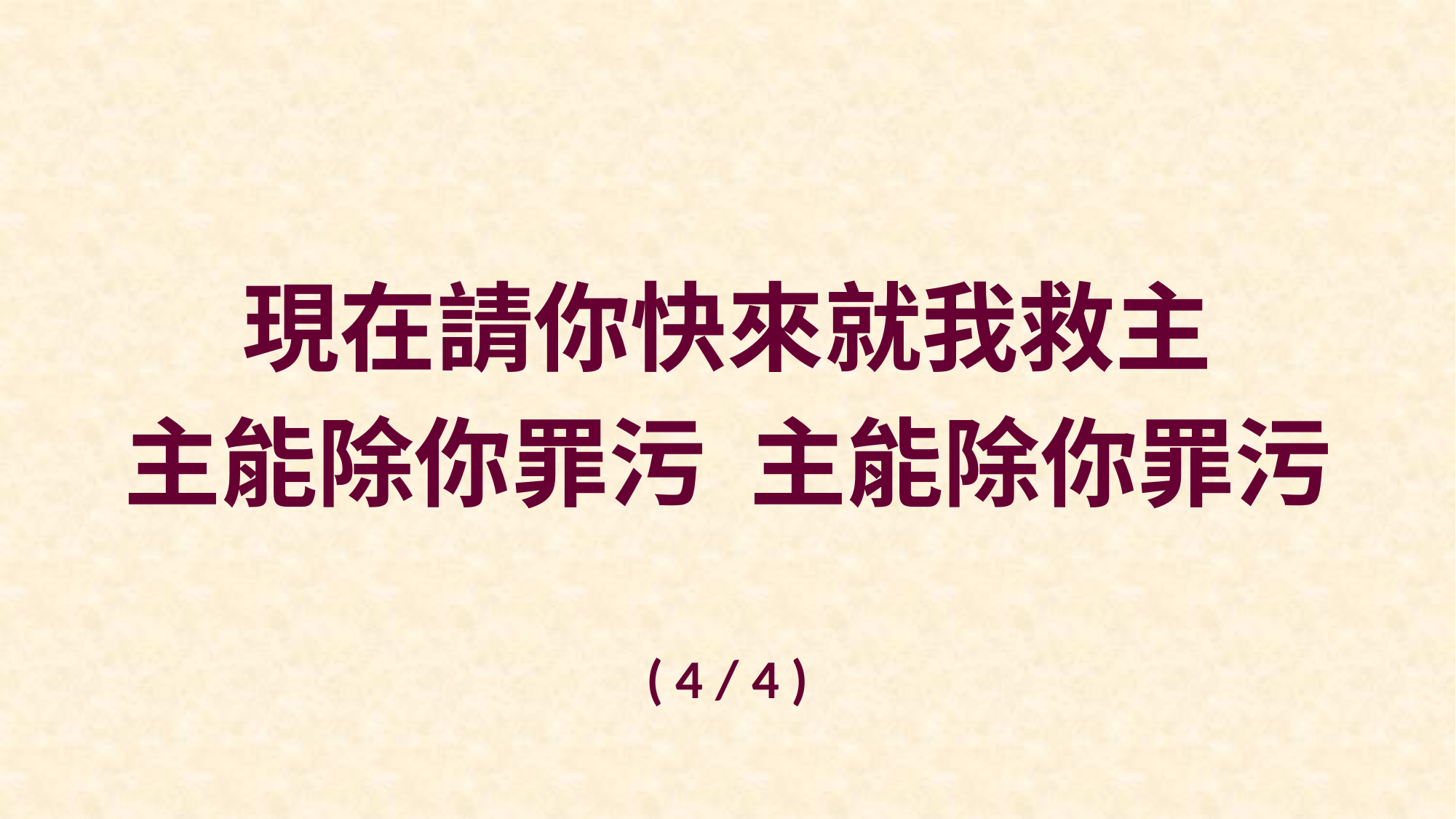

現在請你快來就我救主
主能除你罪污  主能除你罪污
( 4 / 4 )